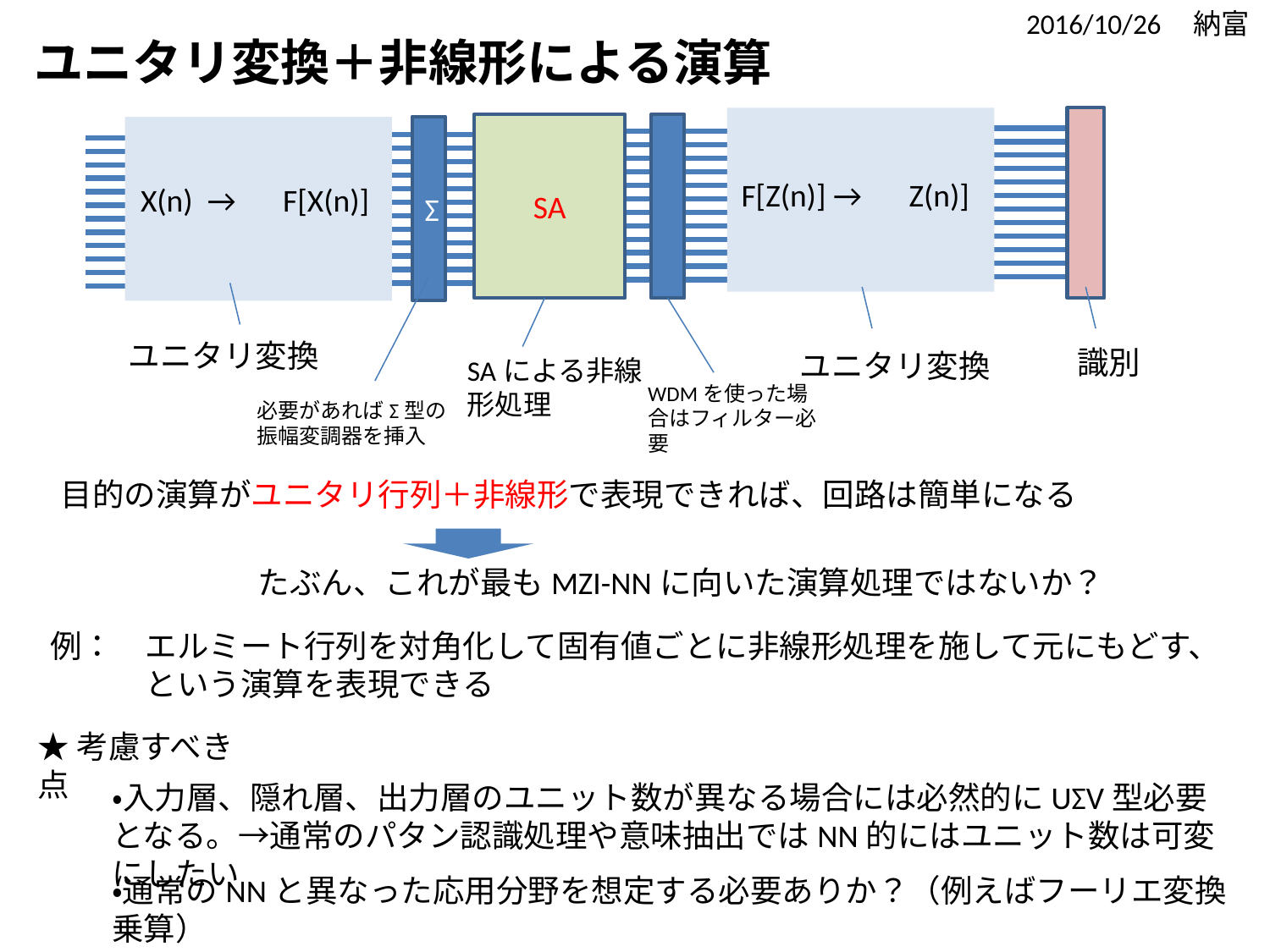

2016/10/26    納富
ユニタリ変換＋非線形による演算

SA

Σ

F[Z(n)] →　Z(n)]
X(n)  →　F[X(n)]
ユニタリ変換
識別
ユニタリ変換
SAによる非線形処理
WDMを使った場合はフィルター必要
必要があればΣ型の
振幅変調器を挿入
目的の演算がユニタリ行列＋非線形で表現できれば、回路は簡単になる

たぶん、これが最もMZI-NNに向いた演算処理ではないか？
例：　エルミート行列を対角化して固有値ごとに非線形処理を施して元にもどす、
　　　という演算を表現できる
★考慮すべき点
・入力層、隠れ層、出力層のユニット数が異なる場合には必然的にUΣV型必要となる。→通常のパタン認識処理や意味抽出ではNN的にはユニット数は可変にしたい
・通常のNNと異なった応用分野を想定する必要ありか？（例えばフーリエ変換乗算）